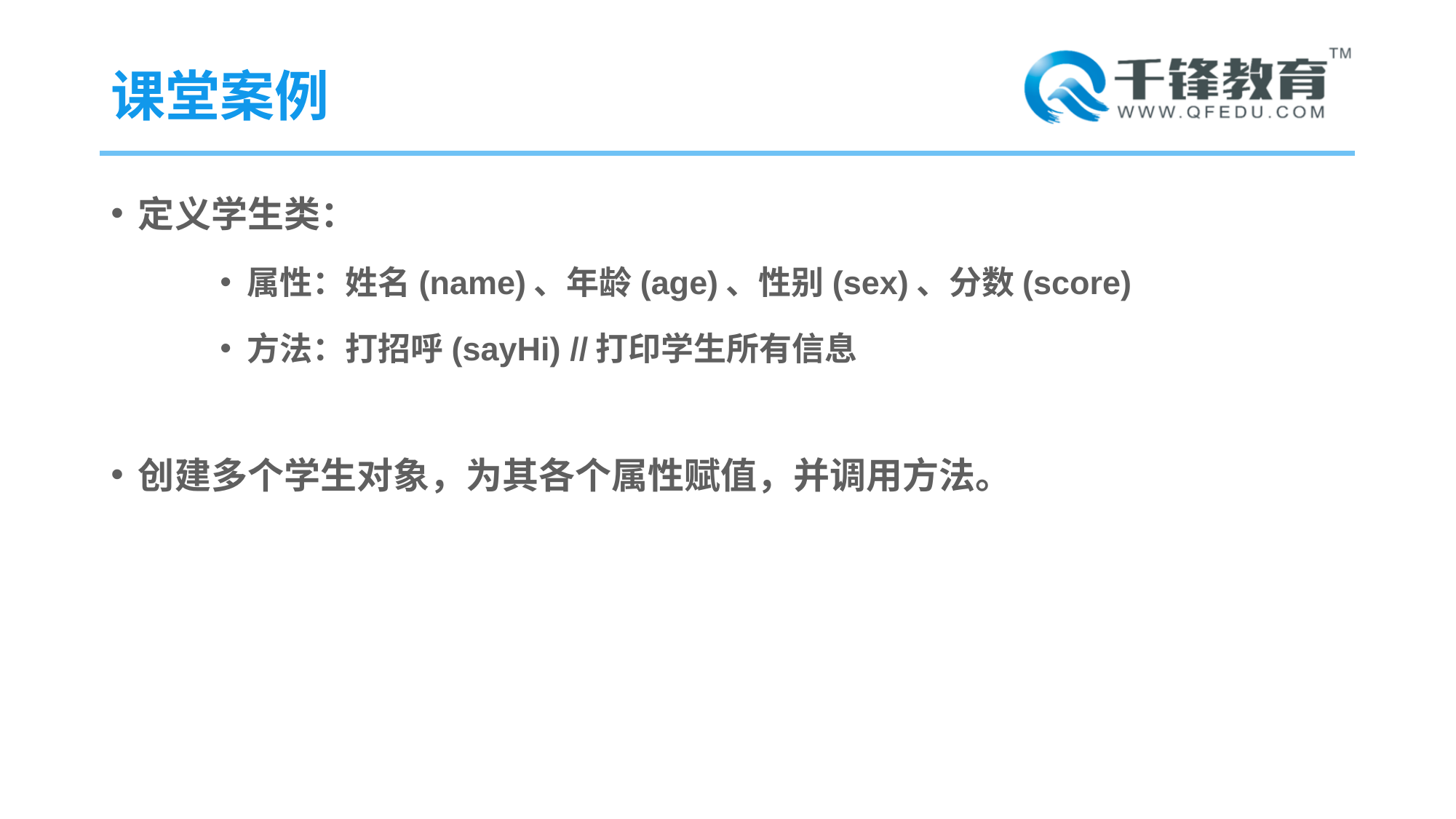

# 课堂案例
定义学生类：
属性：姓名(name)、年龄(age)、性别(sex)、分数(score)
方法：打招呼(sayHi) //打印学生所有信息

创建多个学生对象，为其各个属性赋值，并调用方法。